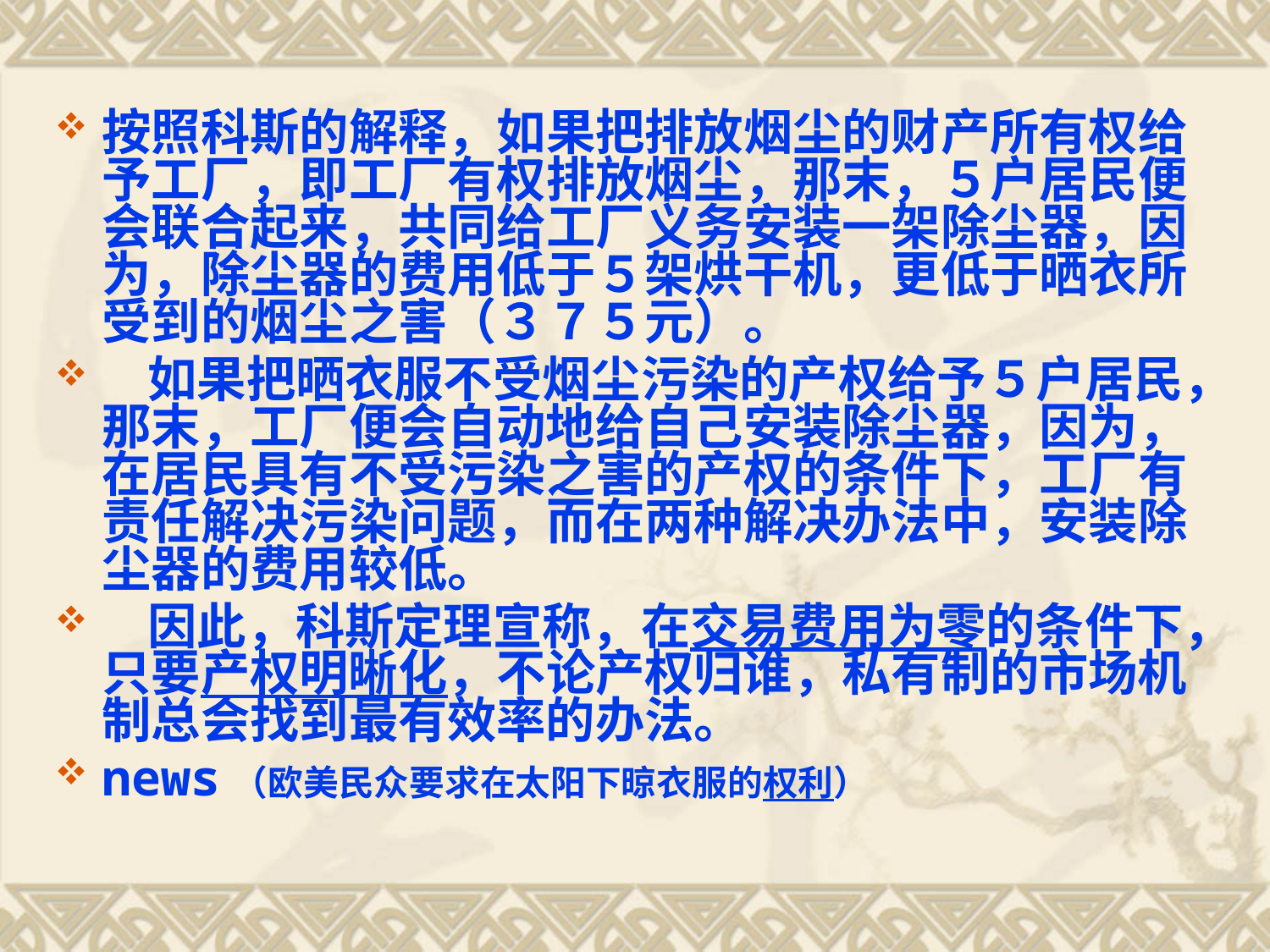

按照科斯的解释，如果把排放烟尘的财产所有权给予工厂，即工厂有权排放烟尘，那末，５户居民便会联合起来，共同给工厂义务安装一架除尘器，因为，除尘器的费用低于５架烘干机，更低于晒衣所受到的烟尘之害（３７５元）。
   如果把晒衣服不受烟尘污染的产权给予５户居民，那末，工厂便会自动地给自己安装除尘器，因为，在居民具有不受污染之害的产权的条件下，工厂有责任解决污染问题，而在两种解决办法中，安装除尘器的费用较低。
   因此，科斯定理宣称，在交易费用为零的条件下，只要产权明晰化，不论产权归谁，私有制的市场机制总会找到最有效率的办法。
news（欧美民众要求在太阳下晾衣服的权利）